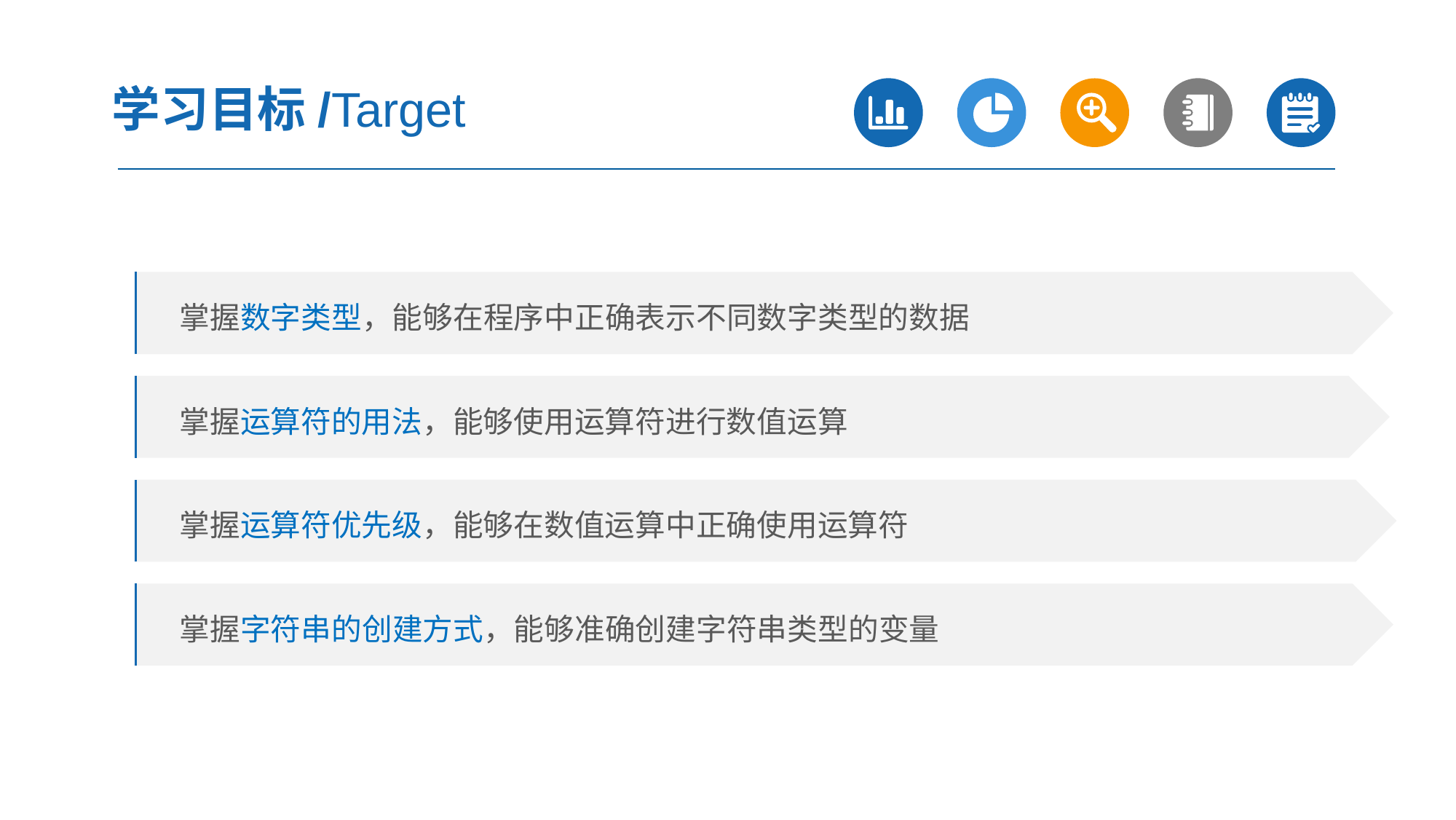

学习目标/Target
    掌握数字类型，能够在程序中正确表示不同数字类型的数据

    掌握运算符的用法，能够使用运算符进行数值运算

    掌握运算符优先级，能够在数值运算中正确使用运算符

    掌握字符串的创建方式，能够准确创建字符串类型的变量